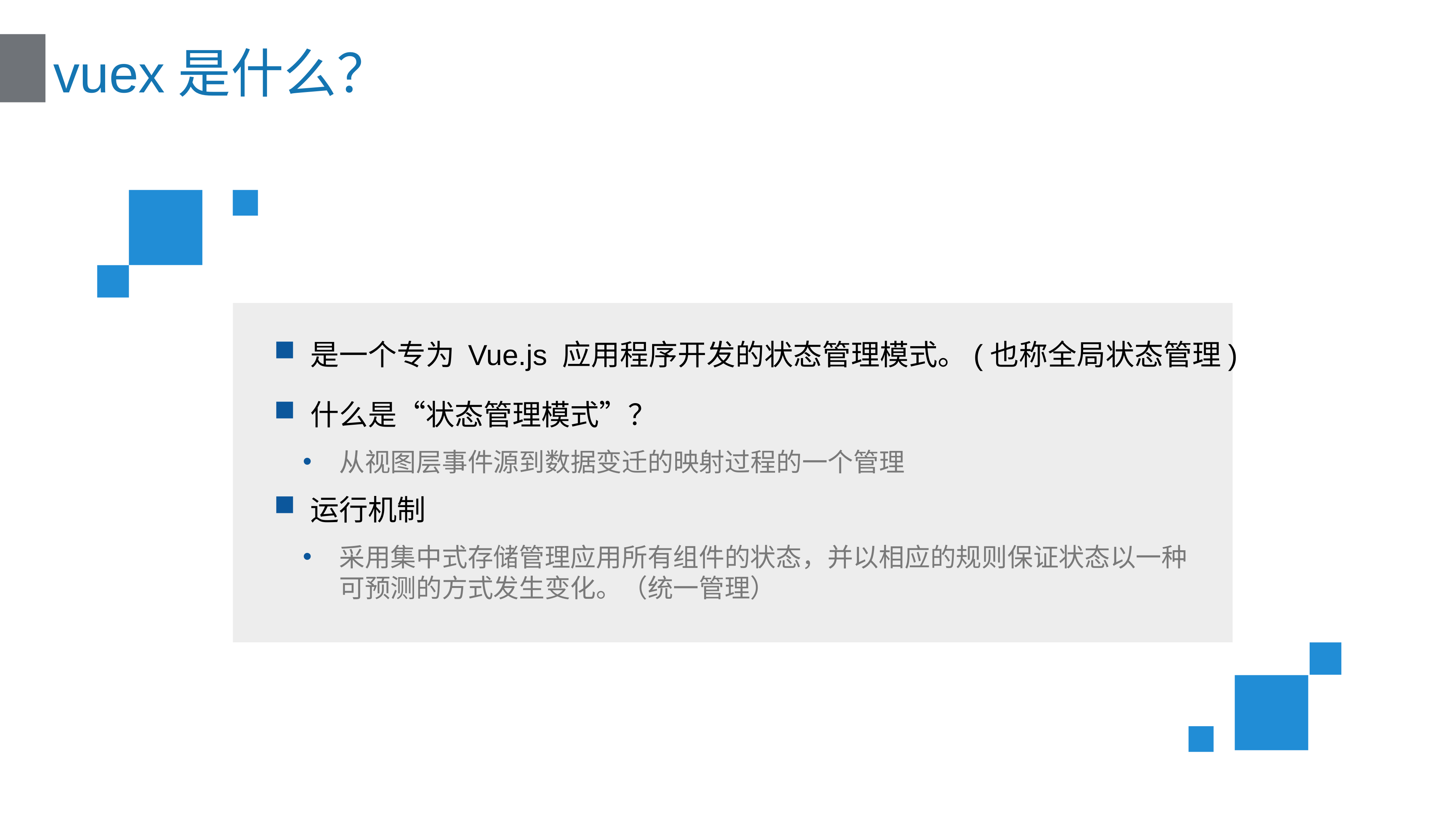

vuex是什么？

是一个专为 Vue.js 应用程序开发的状态管理模式。(也称全局状态管理)

什么是“状态管理模式”？
从视图层事件源到数据变迁的映射过程的一个管理
运行机制
采用集中式存储管理应用所有组件的状态，并以相应的规则保证状态以一种可预测的方式发生变化。（统一管理）